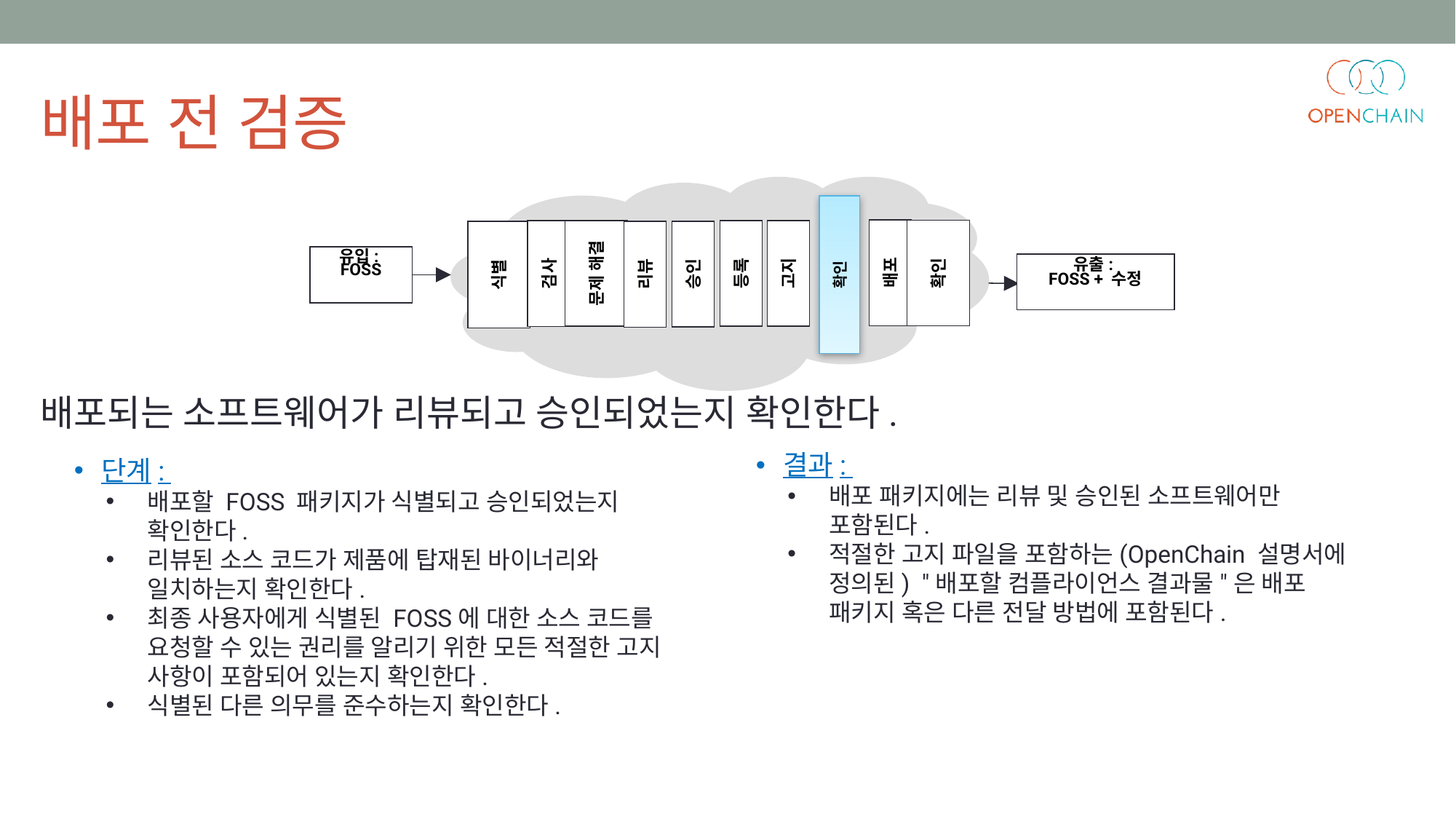

배포 전 검증

확인
문제 해결
식별
유입:
FOSS
배포
등록
고지
검사
승인
리뷰
유출:
FOSS + 수정
확인
배포되는 소프트웨어가 리뷰되고 승인되었는지 확인한다.
결과:
배포 패키지에는 리뷰 및 승인된 소프트웨어만 포함된다.
적절한 고지 파일을 포함하는(OpenChain 설명서에 정의된)  "배포할 컴플라이언스 결과물"은 배포 패키지 혹은 다른 전달 방법에 포함된다.

단계:
배포할 FOSS 패키지가 식별되고 승인되었는지 확인한다.
리뷰된 소스 코드가 제품에 탑재된 바이너리와 일치하는지 확인한다.
최종 사용자에게 식별된 FOSS에 대한 소스 코드를 요청할 수 있는 권리를 알리기 위한 모든 적절한 고지 사항이 포함되어 있는지 확인한다.
식별된 다른 의무를 준수하는지 확인한다.